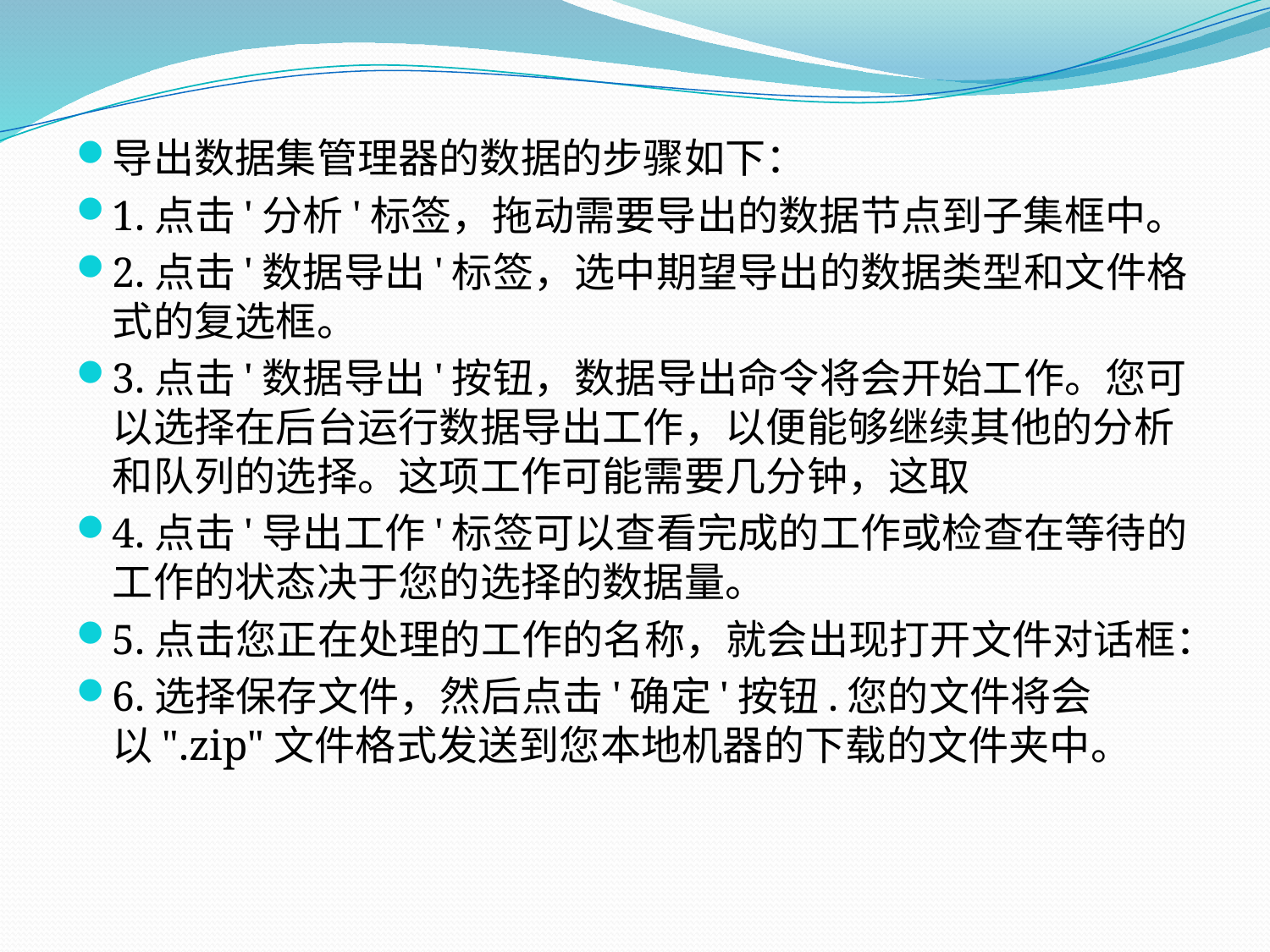

导出数据集管理器的数据的步骤如下：
1.点击'分析'标签，拖动需要导出的数据节点到子集框中。
2.点击'数据导出'标签，选中期望导出的数据类型和文件格式的复选框。
3.点击'数据导出'按钮，数据导出命令将会开始工作。您可以选择在后台运行数据导出工作，以便能够继续其他的分析和队列的选择。这项工作可能需要几分钟，这取
4.点击'导出工作'标签可以查看完成的工作或检查在等待的工作的状态决于您的选择的数据量。
5.点击您正在处理的工作的名称，就会出现打开文件对话框：
6.选择保存文件，然后点击'确定'按钮.您的文件将会以".zip"文件格式发送到您本地机器的下载的文件夹中。